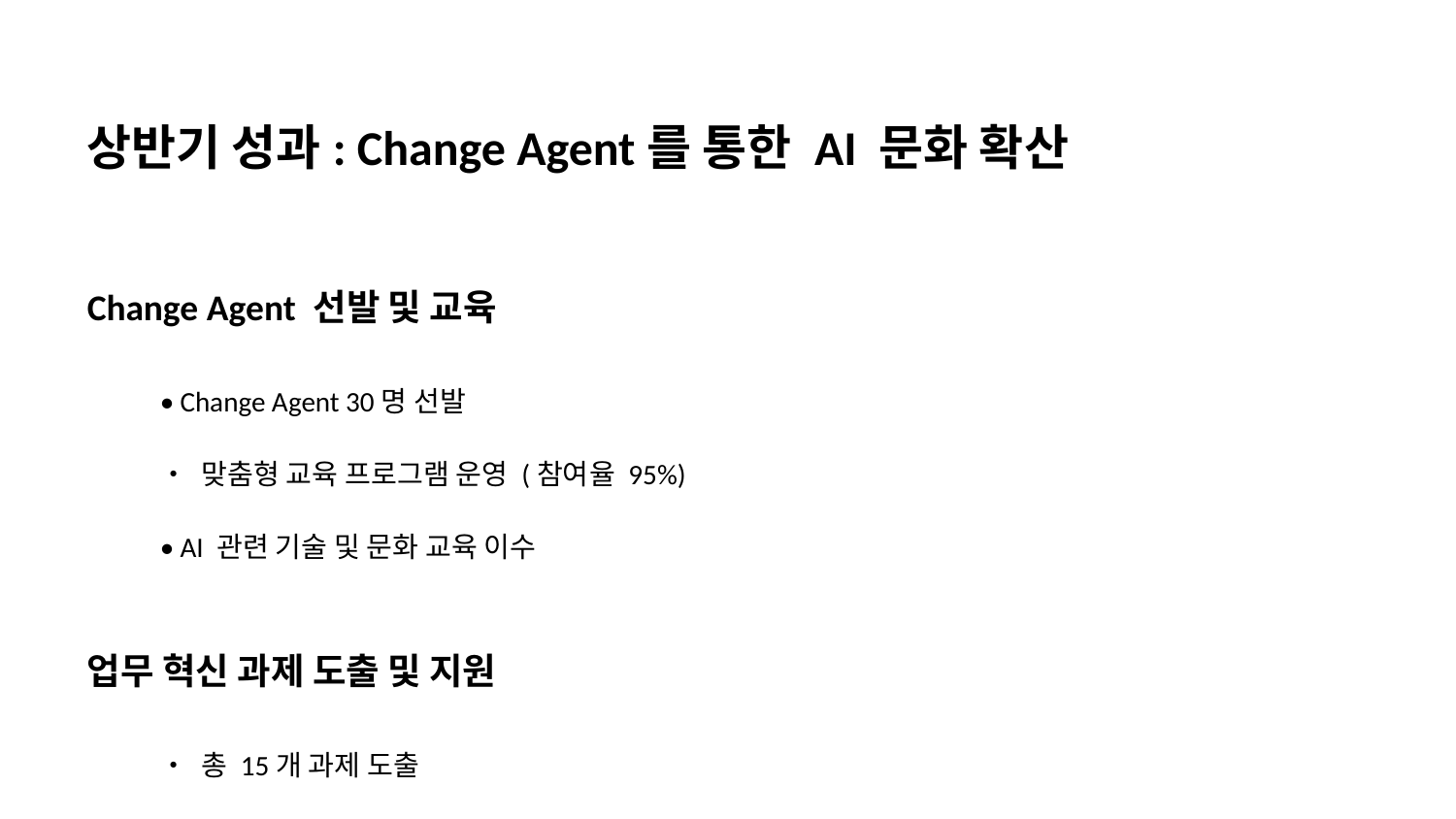

상반기 성과: Change Agent를 통한 AI 문화 확산
Change Agent 선발 및 교육
• Change Agent 30명 선발
• 맞춤형 교육 프로그램 운영 (참여율 95%)
• AI 관련 기술 및 문화 교육 이수
업무 혁신 과제 도출 및 지원
• 총 15개 과제 도출
• 과제별 밀착 지원 및 성과 관리
• 평균 20% 생산성 향상